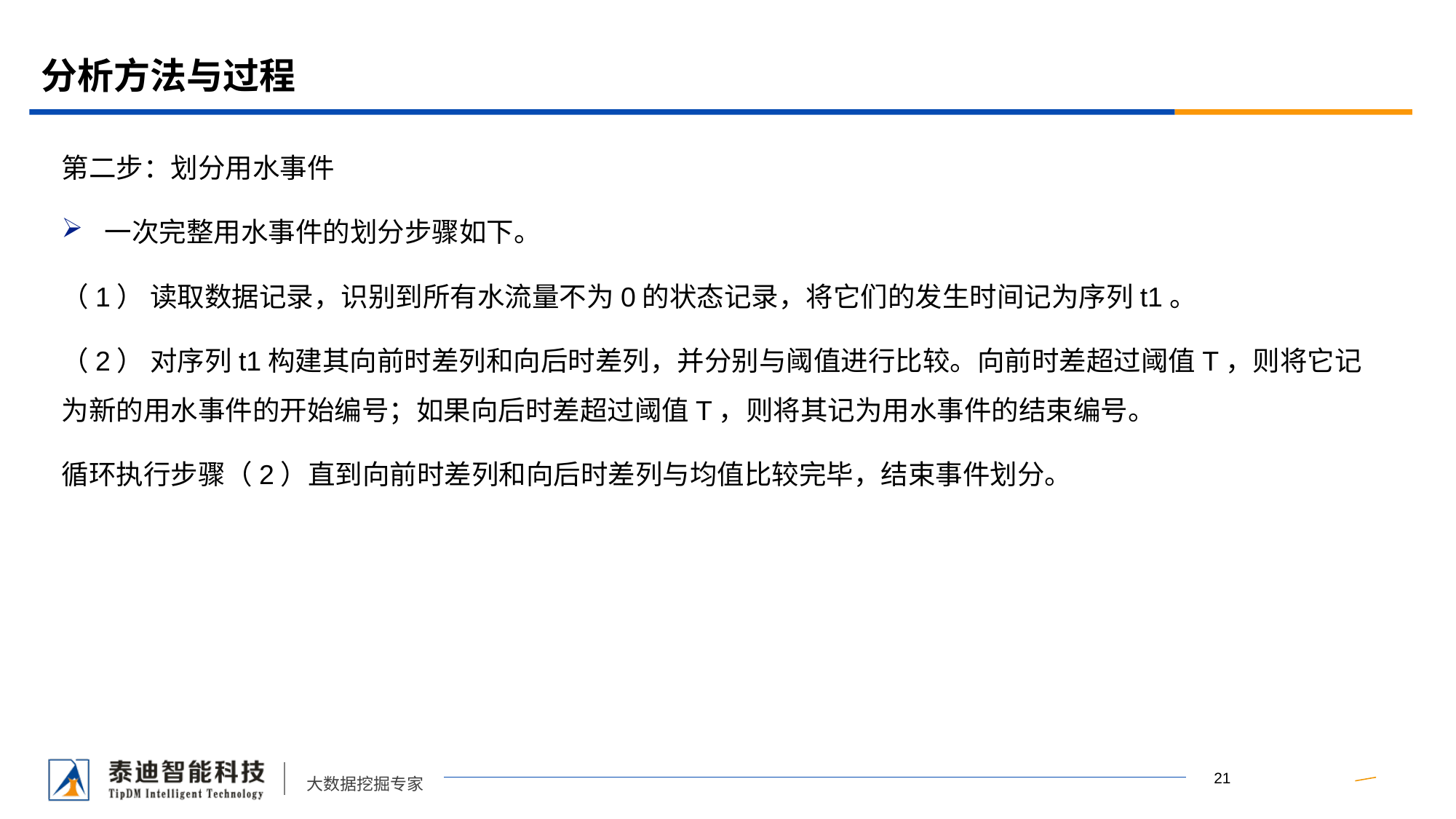

# 分析方法与过程
第二步：划分用水事件
一次完整用水事件的划分步骤如下。
（1） 读取数据记录，识别到所有水流量不为0的状态记录，将它们的发生时间记为序列t1。
（2） 对序列t1构建其向前时差列和向后时差列，并分别与阈值进行比较。向前时差超过阈值T，则将它记为新的用水事件的开始编号；如果向后时差超过阈值T，则将其记为用水事件的结束编号。
循环执行步骤（2）直到向前时差列和向后时差列与均值比较完毕，结束事件划分。